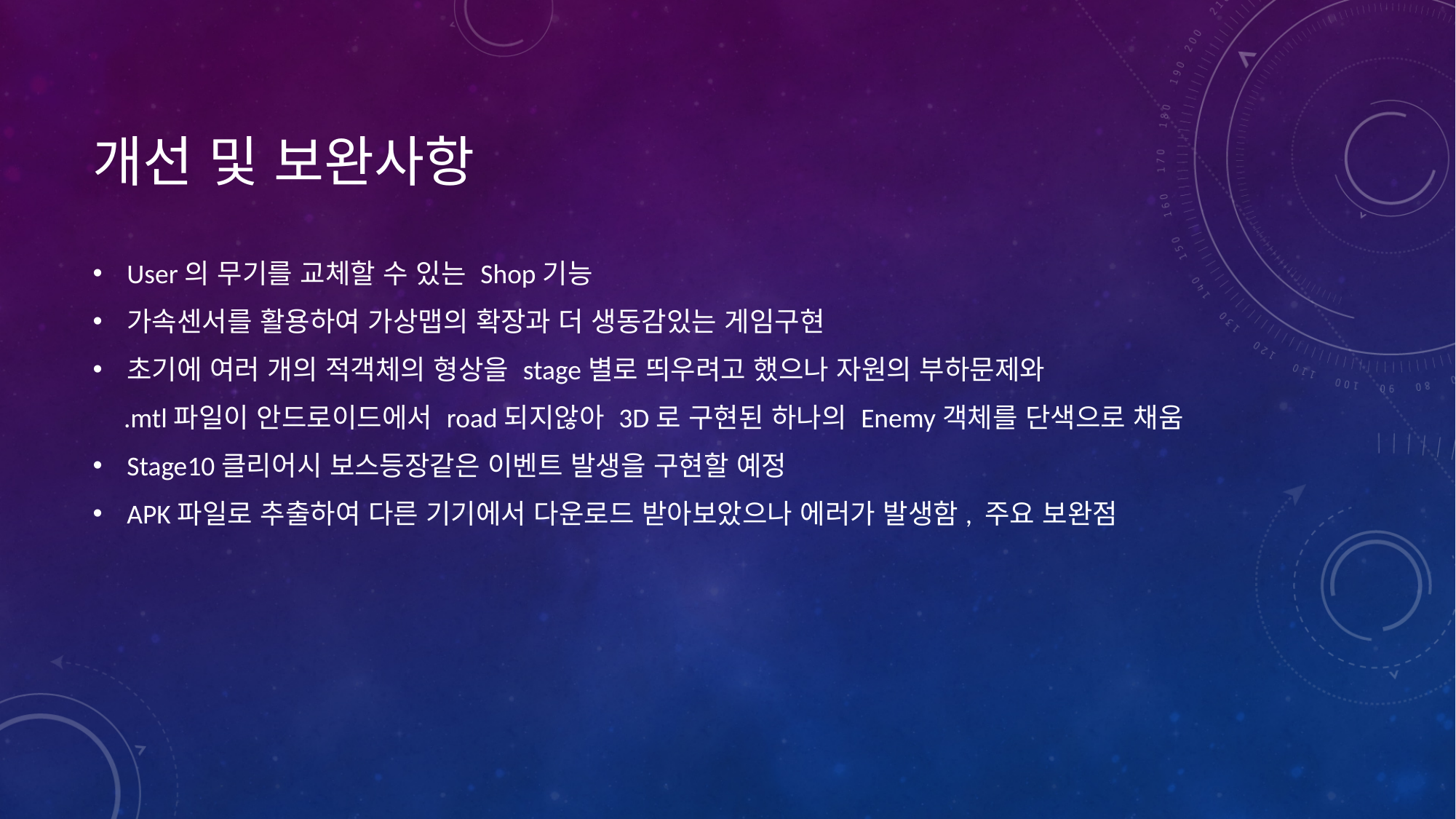

# 개선 및 보완사항
User의 무기를 교체할 수 있는 Shop기능
가속센서를 활용하여 가상맵의 확장과 더 생동감있는 게임구현
초기에 여러 개의 적객체의 형상을 stage별로 띄우려고 했으나 자원의 부하문제와
     .mtl파일이 안드로이드에서 road되지않아 3D로 구현된 하나의 Enemy객체를 단색으로 채움
Stage10클리어시 보스등장같은 이벤트 발생을 구현할 예정
APK파일로 추출하여 다른 기기에서 다운로드 받아보았으나 에러가 발생함, 주요 보완점